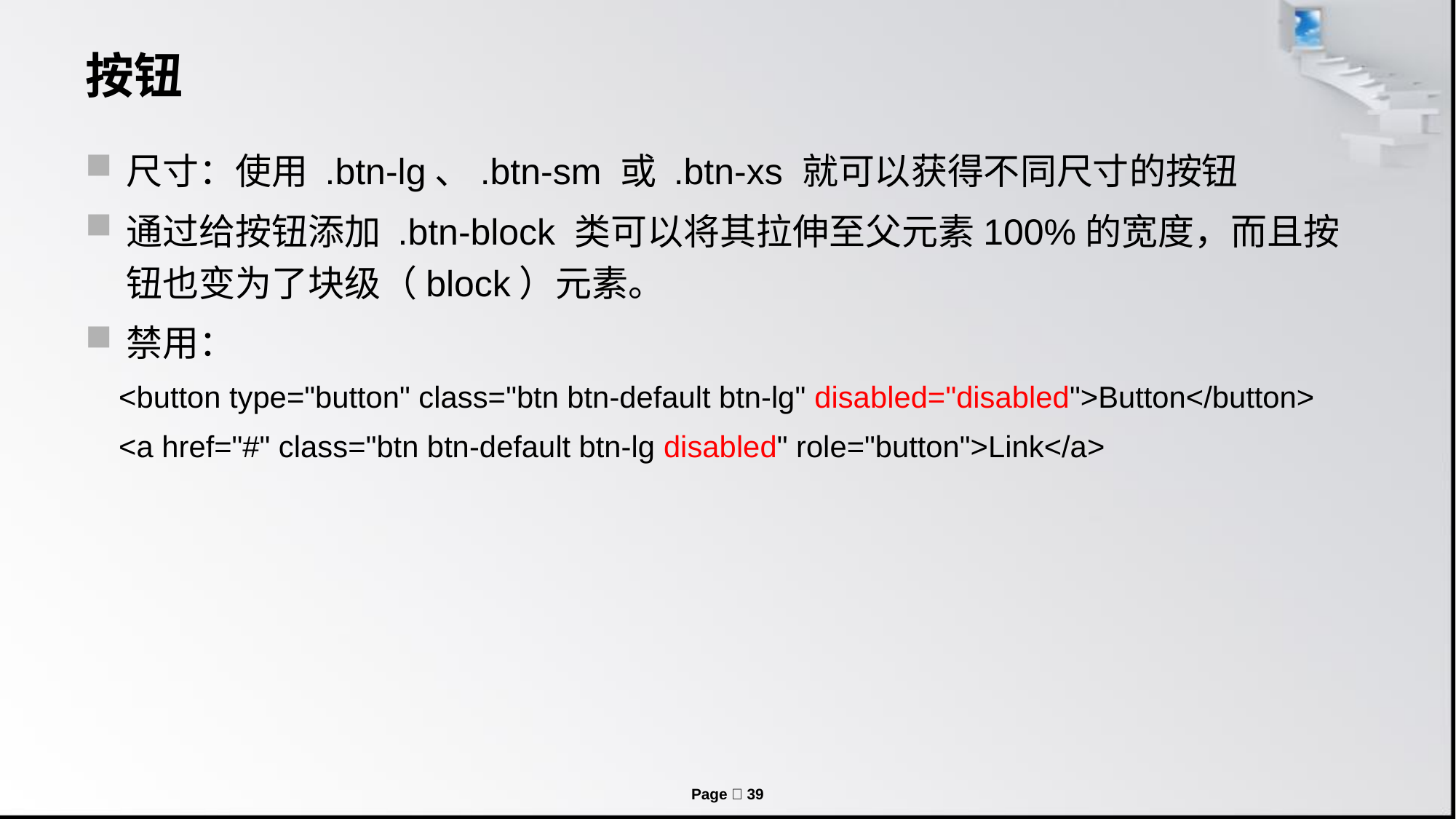

# 按钮
尺寸：使用 .btn-lg、.btn-sm 或 .btn-xs 就可以获得不同尺寸的按钮
通过给按钮添加 .btn-block 类可以将其拉伸至父元素100%的宽度，而且按钮也变为了块级（block）元素。
禁用：
    <button type="button" class="btn btn-default btn-lg" disabled="disabled">Button</button>
    <a href="#" class="btn btn-default btn-lg disabled" role="button">Link</a>